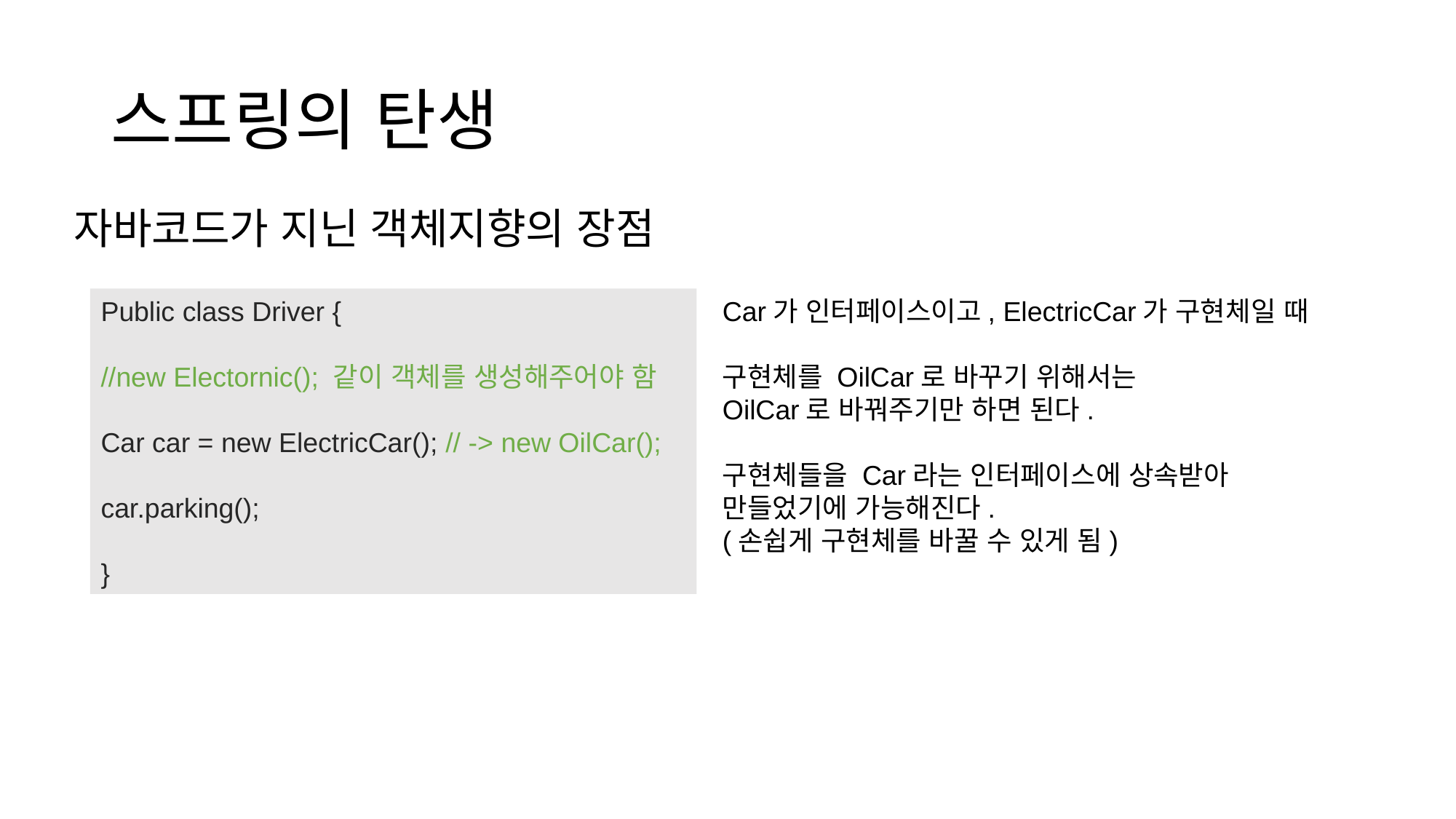

# 스프링의 탄생
자바코드가 지닌 객체지향의 장점

Public class Driver {
//new Electornic(); 같이 객체를 생성해주어야 함
Car car = new ElectricCar(); // -> new OilCar();
car.parking();
}
Car가 인터페이스이고, ElectricCar가 구현체일 때

구현체를 OilCar로 바꾸기 위해서는
OilCar로 바꿔주기만 하면 된다.

구현체들을 Car라는 인터페이스에 상속받아 만들었기에 가능해진다.
(손쉽게 구현체를 바꿀 수 있게 됨)